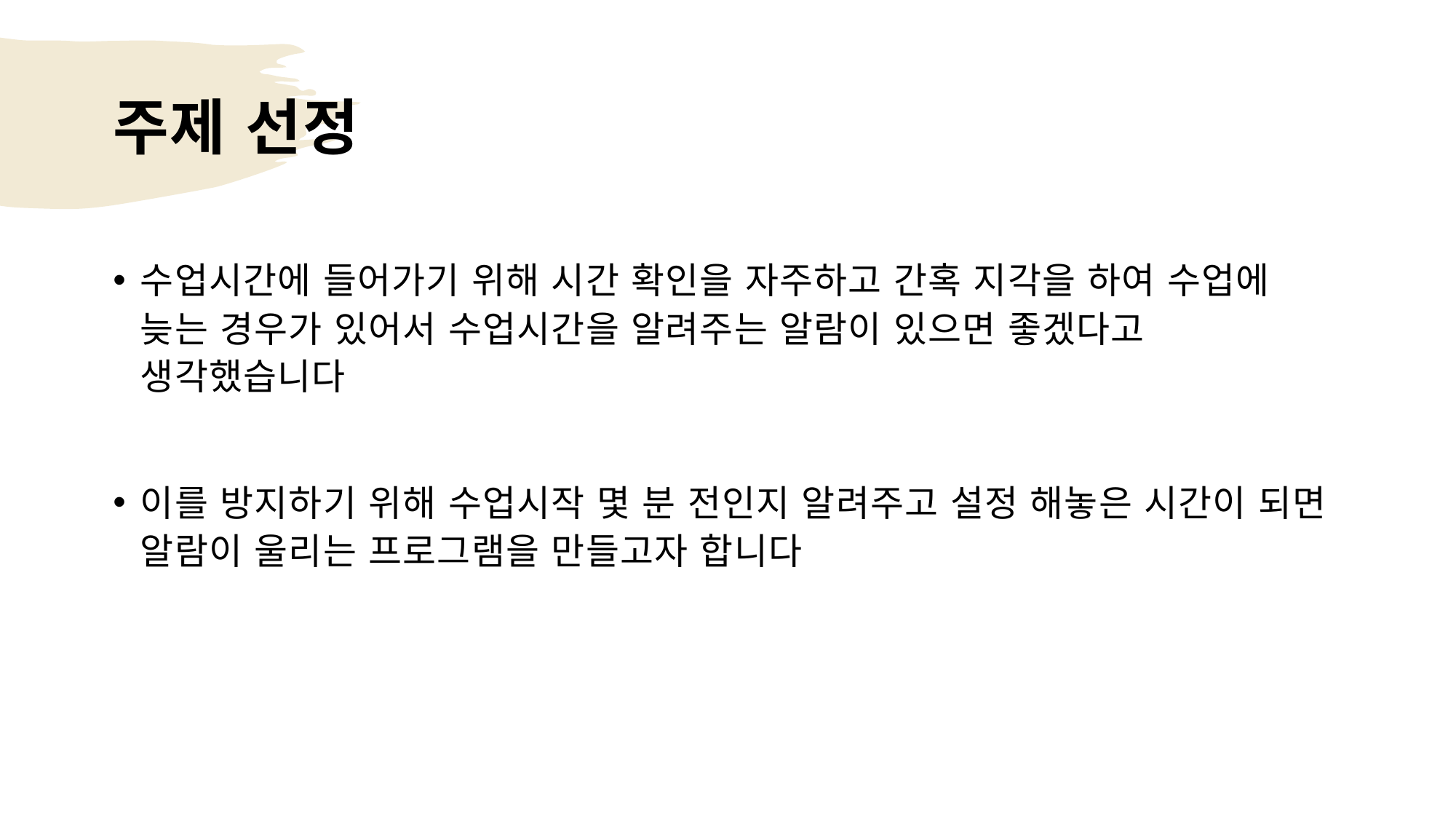

# 주제 선정
수업시간에 들어가기 위해 시간 확인을 자주하고 간혹 지각을 하여 수업에 늦는 경우가 있어서 수업시간을 알려주는 알람이 있으면 좋겠다고 생각했습니다

이를 방지하기 위해 수업시작 몇 분 전인지 알려주고 설정 해놓은 시간이 되면 알람이 울리는 프로그램을 만들고자 합니다